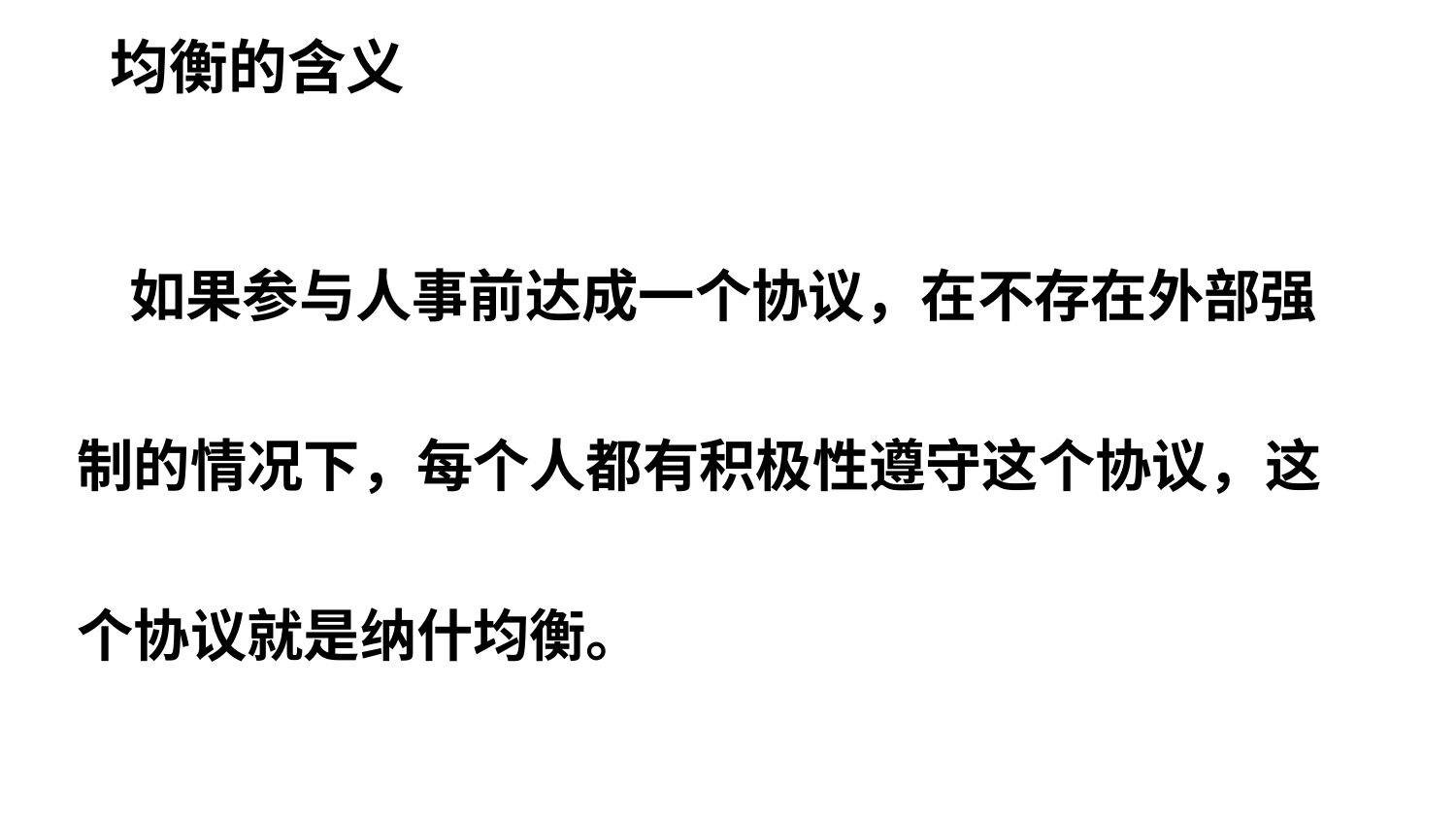

# 均衡的含义
   如果参与人事前达成一个协议，在不存在外部强制的情况下，每个人都有积极性遵守这个协议，这个协议就是纳什均衡。